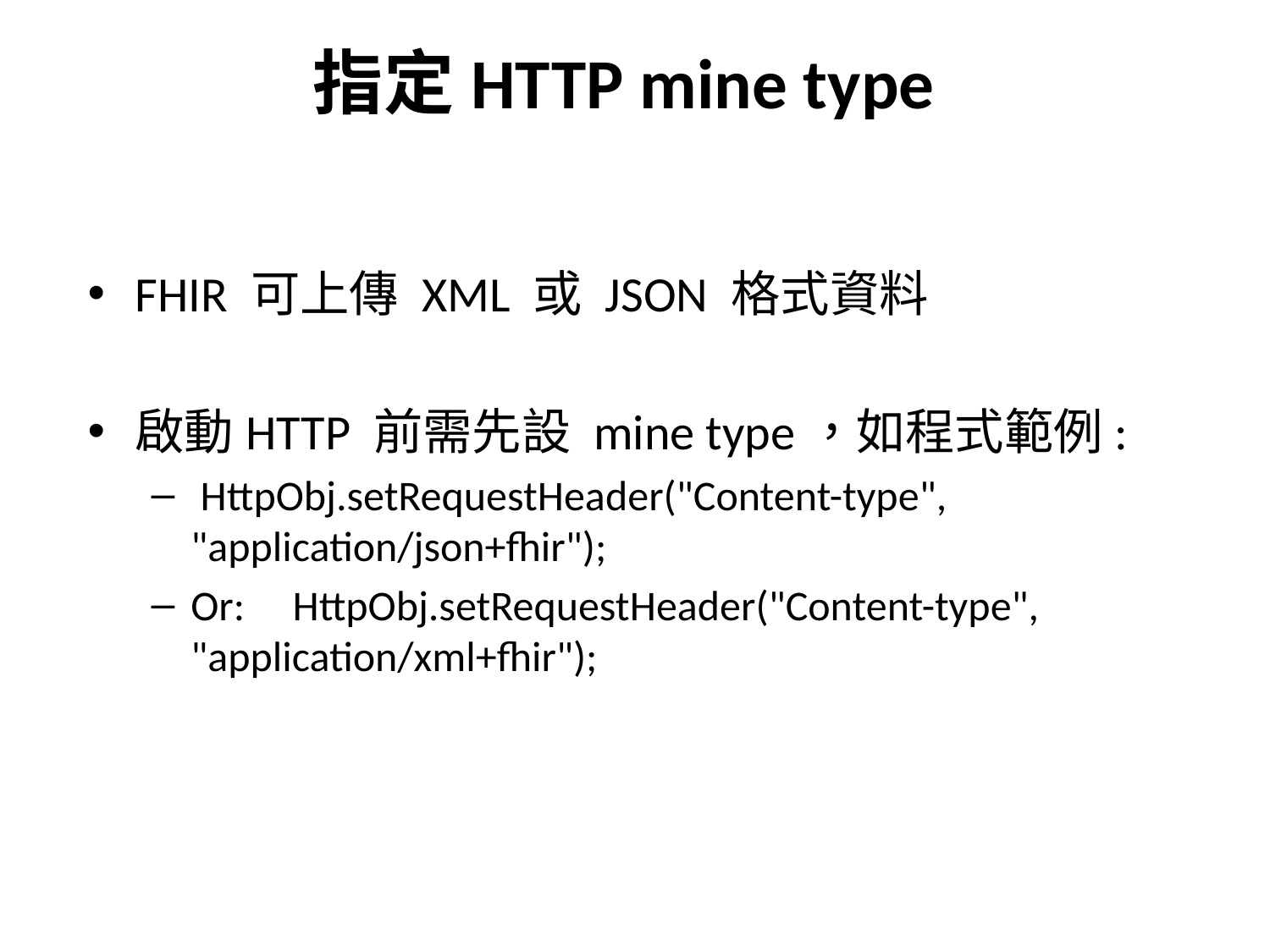

# 指定HTTP mine type
FHIR 可上傳 XML 或 JSON 格式資料

啟動HTTP 前需先設 mine type，如程式範例:
 HttpObj.setRequestHeader("Content-type", "application/json+fhir");
Or:     HttpObj.setRequestHeader("Content-type", "application/xml+fhir");